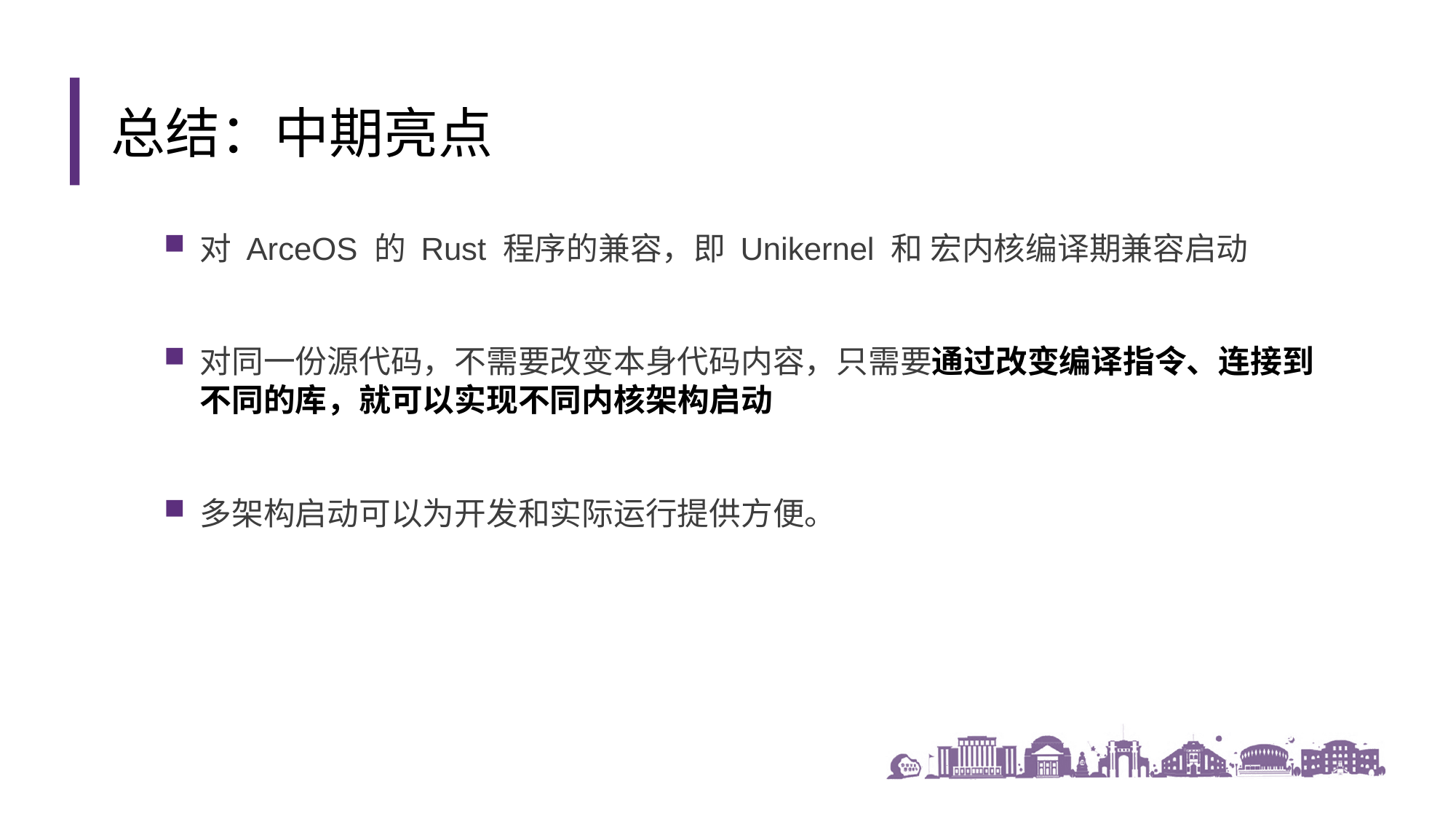

总结：中期亮点
对 ArceOS 的 Rust 程序的兼容，即 Unikernel 和 宏内核编译期兼容启动

对同一份源代码，不需要改变本身代码内容，只需要通过改变编译指令、连接到不同的库，就可以实现不同内核架构启动

多架构启动可以为开发和实际运行提供方便。